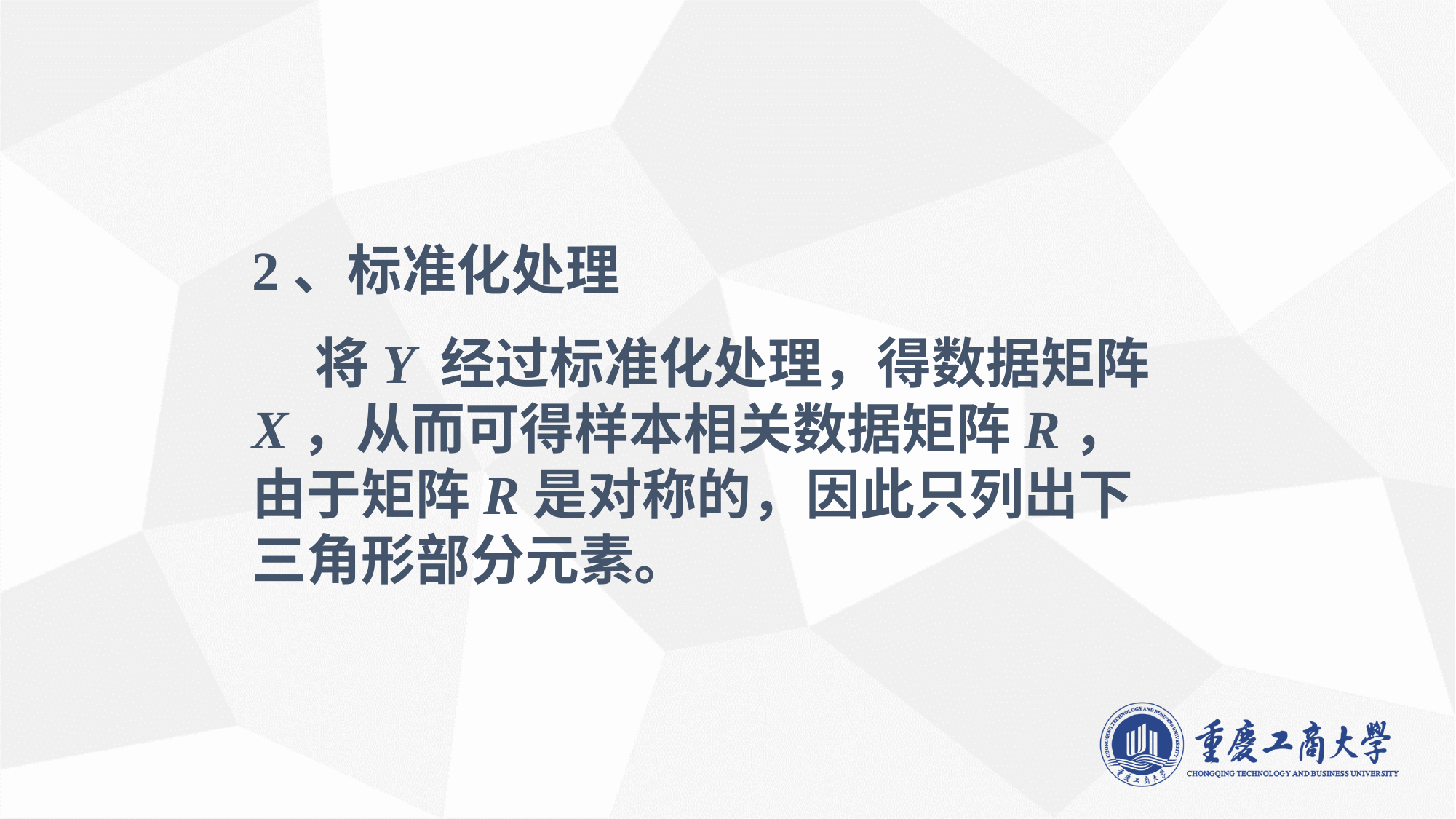

2、标准化处理
    将Y 经过标准化处理，得数据矩阵 X，从而可得样本相关数据矩阵R，由于矩阵R是对称的，因此只列出下三角形部分元素。